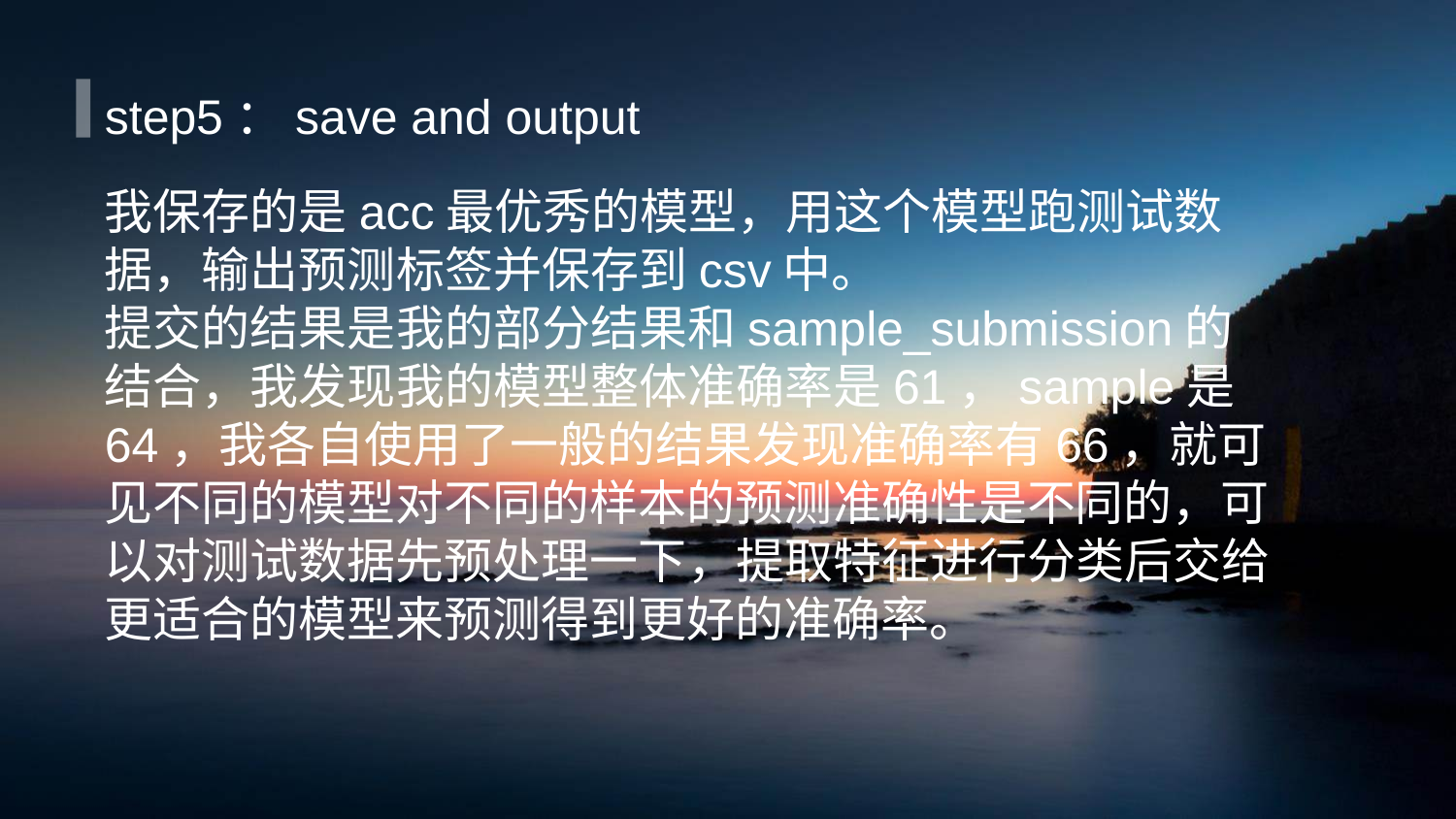

step5：save and output

我保存的是acc最优秀的模型，用这个模型跑测试数据，输出预测标签并保存到csv中。
提交的结果是我的部分结果和sample_submission的结合，我发现我的模型整体准确率是61，sample是64，我各自使用了一般的结果发现准确率有66，就可见不同的模型对不同的样本的预测准确性是不同的，可以对测试数据先预处理一下，提取特征进行分类后交给更适合的模型来预测得到更好的准确率。